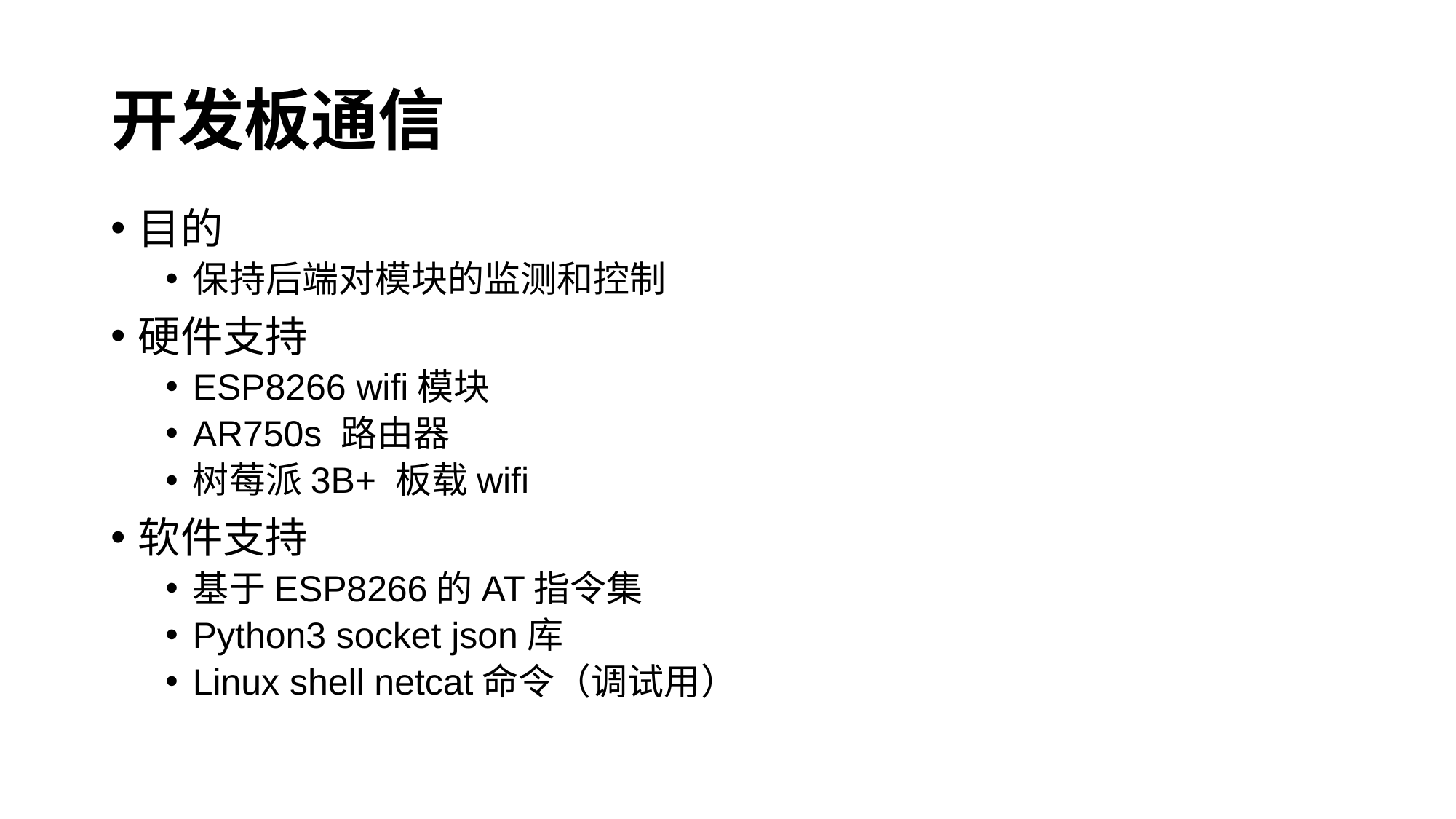

# 开发板通信
目的
保持后端对模块的监测和控制
硬件支持
ESP8266 wifi模块
AR750s 路由器
树莓派3B+ 板载wifi
软件支持
基于ESP8266的AT指令集
Python3 socket json库
Linux shell netcat命令（调试用）